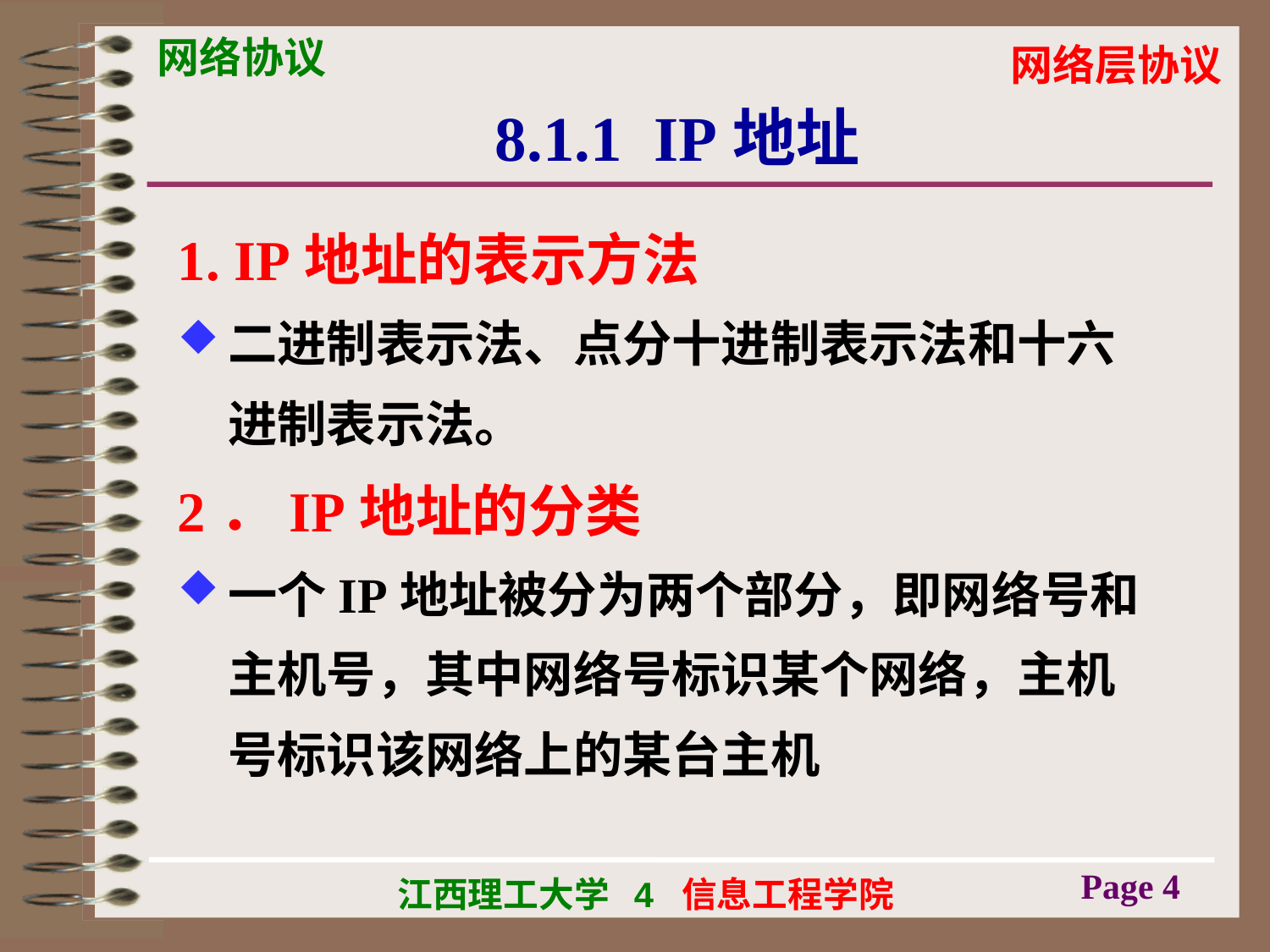

# 8.1.1  IP地址
1. IP地址的表示方法
二进制表示法、点分十进制表示法和十六进制表示法。
2．IP地址的分类
一个IP地址被分为两个部分，即网络号和主机号，其中网络号标识某个网络，主机号标识该网络上的某台主机
Page 4